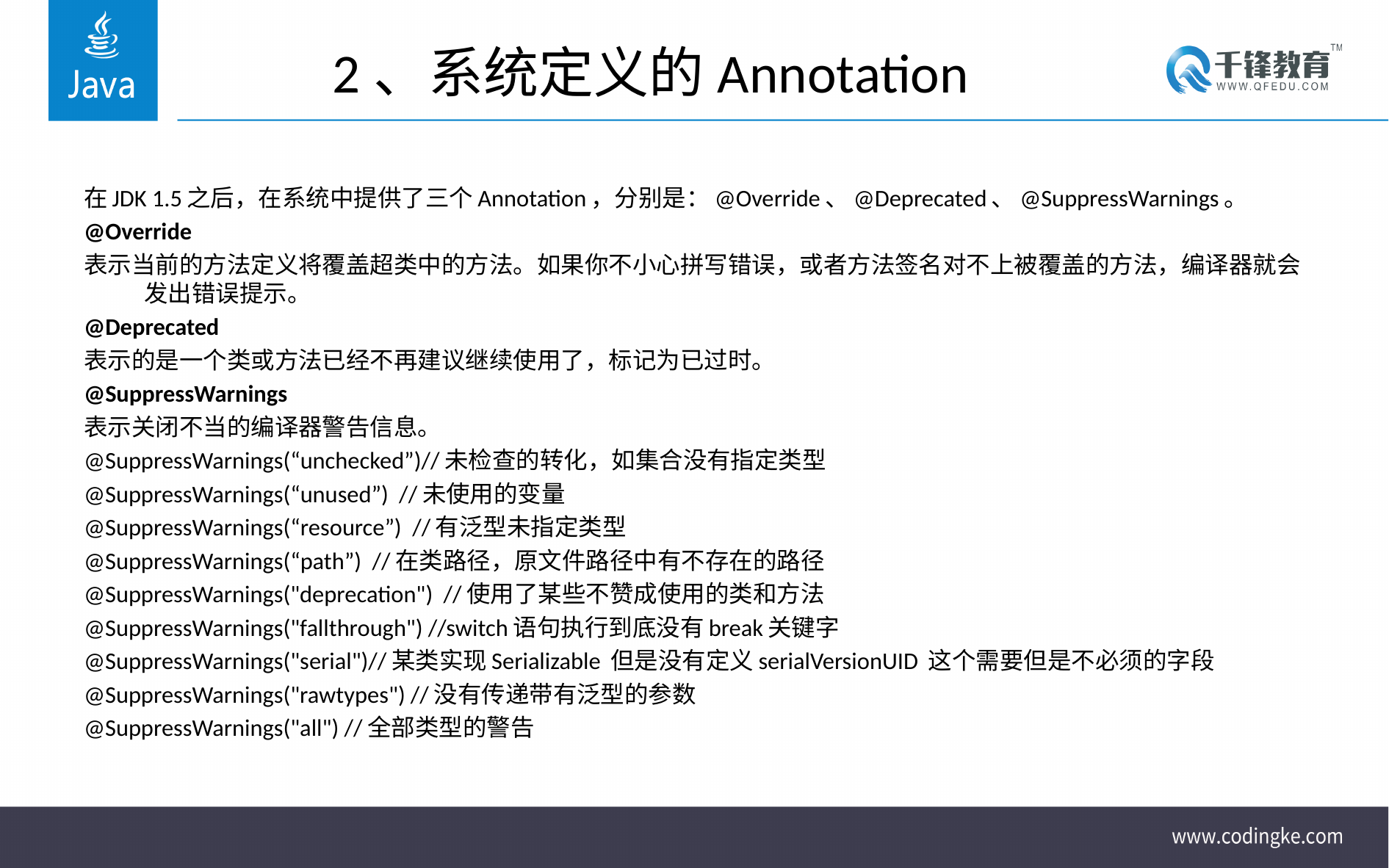

# 2、系统定义的Annotation
在JDK 1.5之后，在系统中提供了三个Annotation，分别是：@Override、@Deprecated、@SuppressWarnings。
@Override
表示当前的方法定义将覆盖超类中的方法。如果你不小心拼写错误，或者方法签名对不上被覆盖的方法，编译器就会发出错误提示。
@Deprecated
表示的是一个类或方法已经不再建议继续使用了，标记为已过时。
@SuppressWarnings
表示关闭不当的编译器警告信息。
@SuppressWarnings(“unchecked”)//未检查的转化，如集合没有指定类型
@SuppressWarnings(“unused”)  //未使用的变量
@SuppressWarnings(“resource”)  //有泛型未指定类型
@SuppressWarnings(“path”)  //在类路径，原文件路径中有不存在的路径
@SuppressWarnings("deprecation")  //使用了某些不赞成使用的类和方法
@SuppressWarnings("fallthrough") //switch语句执行到底没有break关键字
@SuppressWarnings("serial")//某类实现Serializable 但是没有定义serialVersionUID 这个需要但是不必须的字段
@SuppressWarnings("rawtypes") //没有传递带有泛型的参数
@SuppressWarnings("all") //全部类型的警告